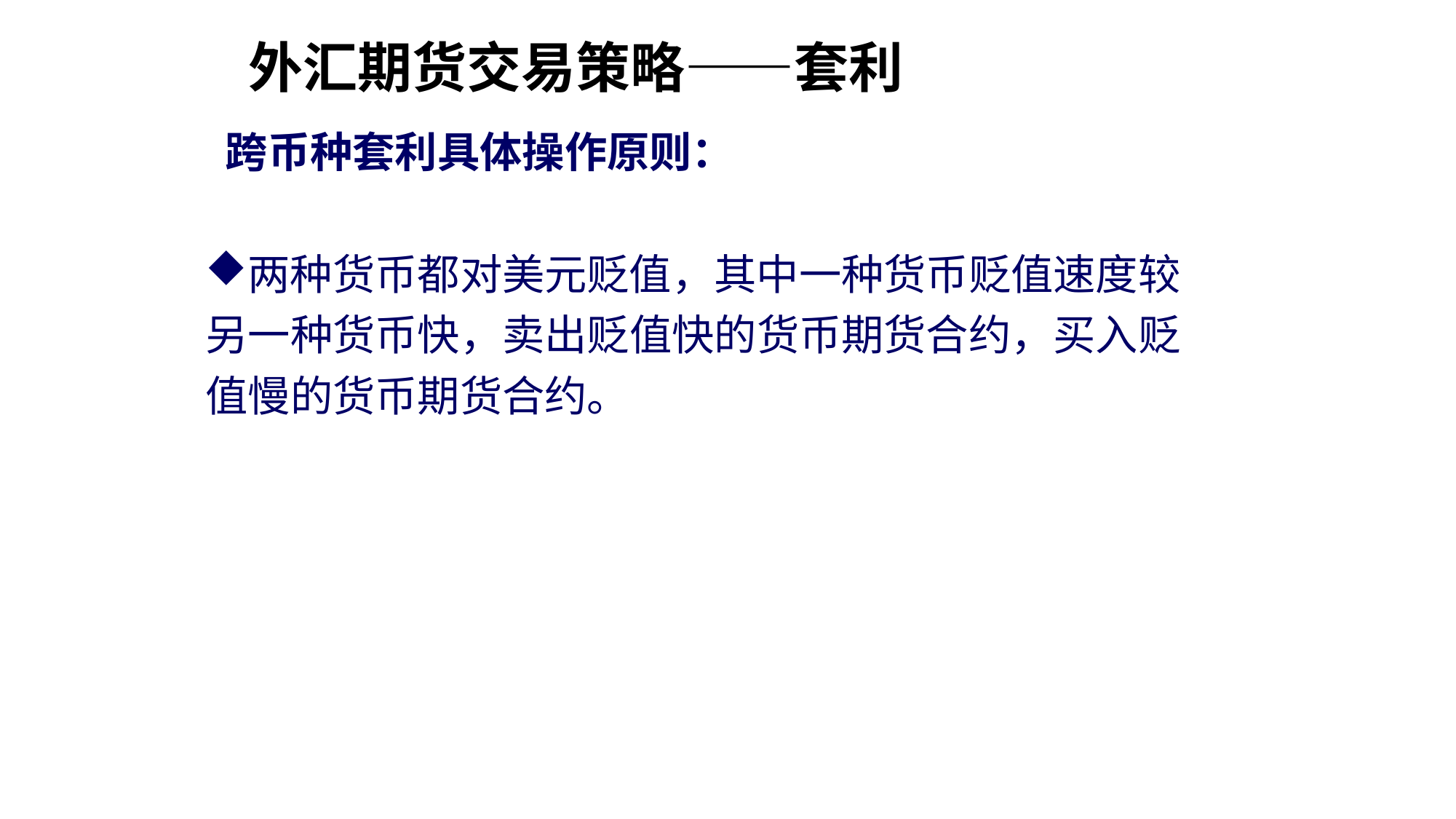

外汇期货交易策略——套利
 跨币种套利具体操作原则：

两种货币都对美元贬值，其中一种货币贬值速度较
另一种货币快，卖出贬值快的货币期货合约，买入贬
值慢的货币期货合约。